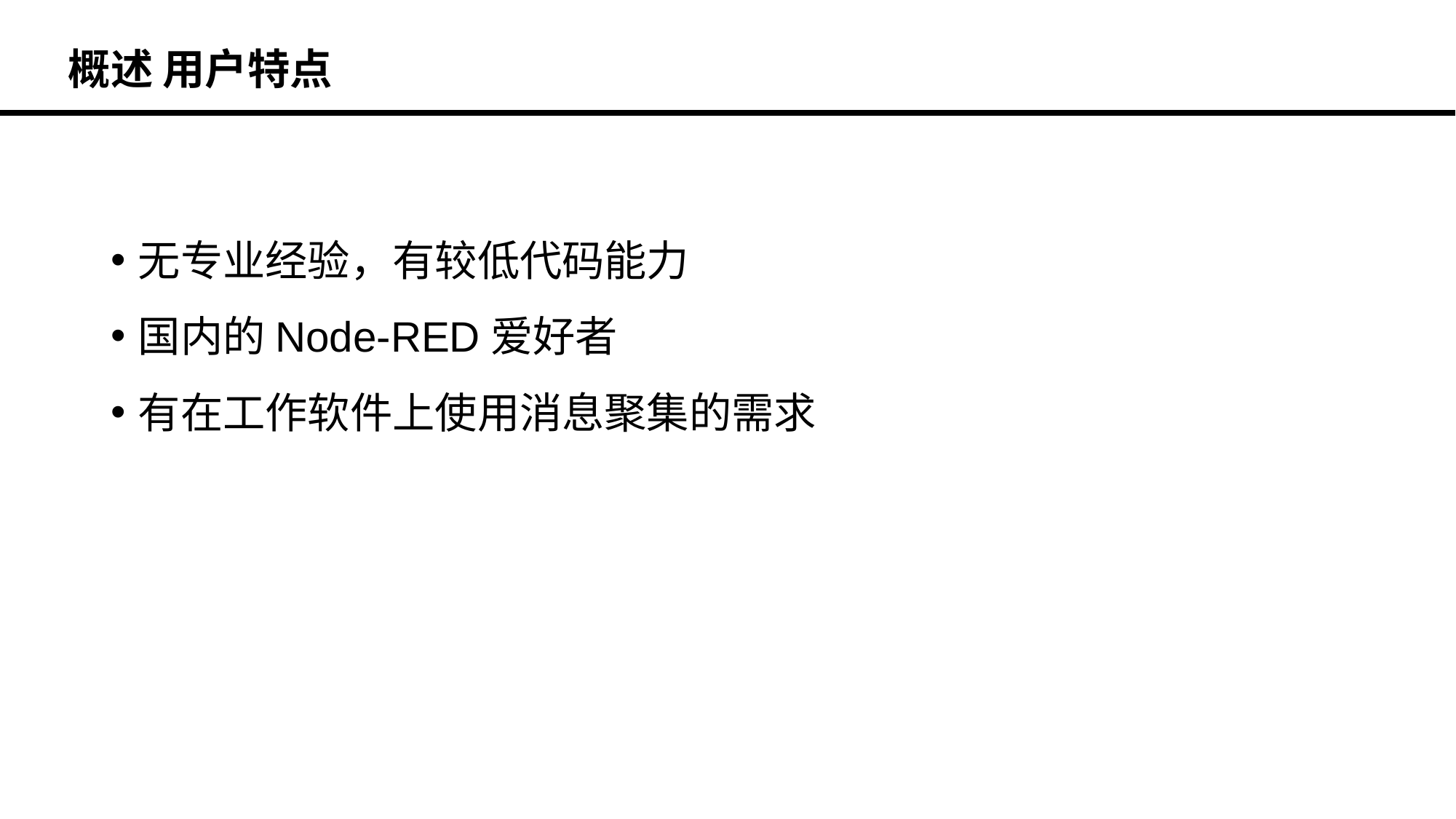

概述 用户特点
无专业经验，有较低代码能力
国内的Node-RED爱好者
有在工作软件上使用消息聚集的需求